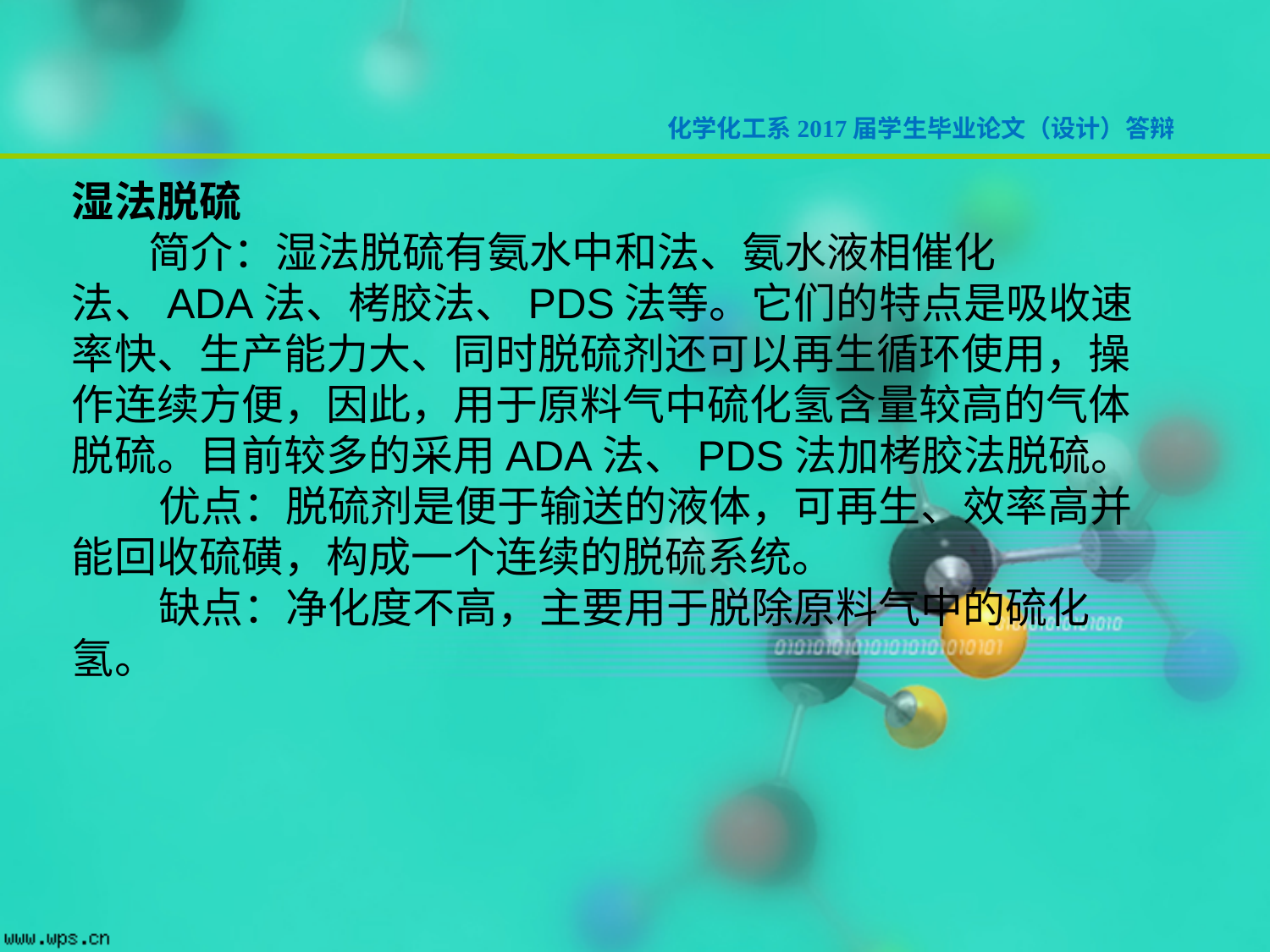

湿法脱硫
       简介：湿法脱硫有氨水中和法、氨水液相催化法、ADA法、栲胶法、PDS法等。它们的特点是吸收速率快、生产能力大、同时脱硫剂还可以再生循环使用，操作连续方便，因此，用于原料气中硫化氢含量较高的气体脱硫。目前较多的采用ADA法、PDS法加栲胶法脱硫。
        优点：脱硫剂是便于输送的液体，可再生、效率高并能回收硫磺，构成一个连续的脱硫系统。
        缺点：净化度不高，主要用于脱除原料气中的硫化氢。